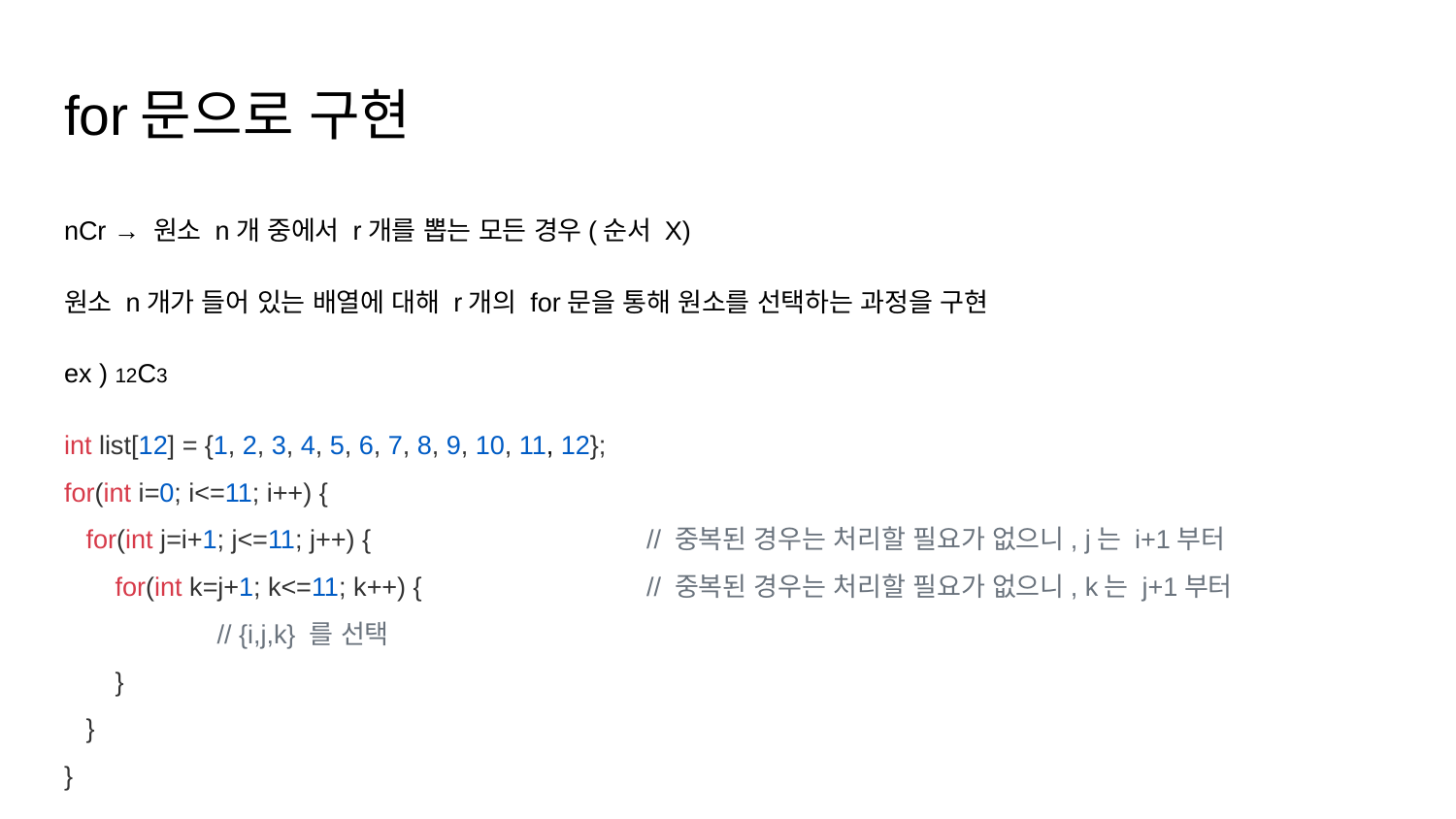

# for문으로 구현
nCr → 원소 n개 중에서 r개를 뽑는 모든 경우(순서 X)
원소 n개가 들어 있는 배열에 대해 r개의 for문을 통해 원소를 선택하는 과정을 구현
ex ) 12C3
int list[12] = {1, 2, 3, 4, 5, 6, 7, 8, 9, 10, 11, 12};
for(int i=0; i<=11; i++) {
   for(int j=i+1; j<=11; j++) { 		// 중복된 경우는 처리할 필요가 없으니, j는 i+1부터
       for(int k=j+1; k<=11; k++) {		// 중복된 경우는 처리할 필요가 없으니, k는 j+1부터
          	 // {i,j,k} 를 선택
       }
   }
}